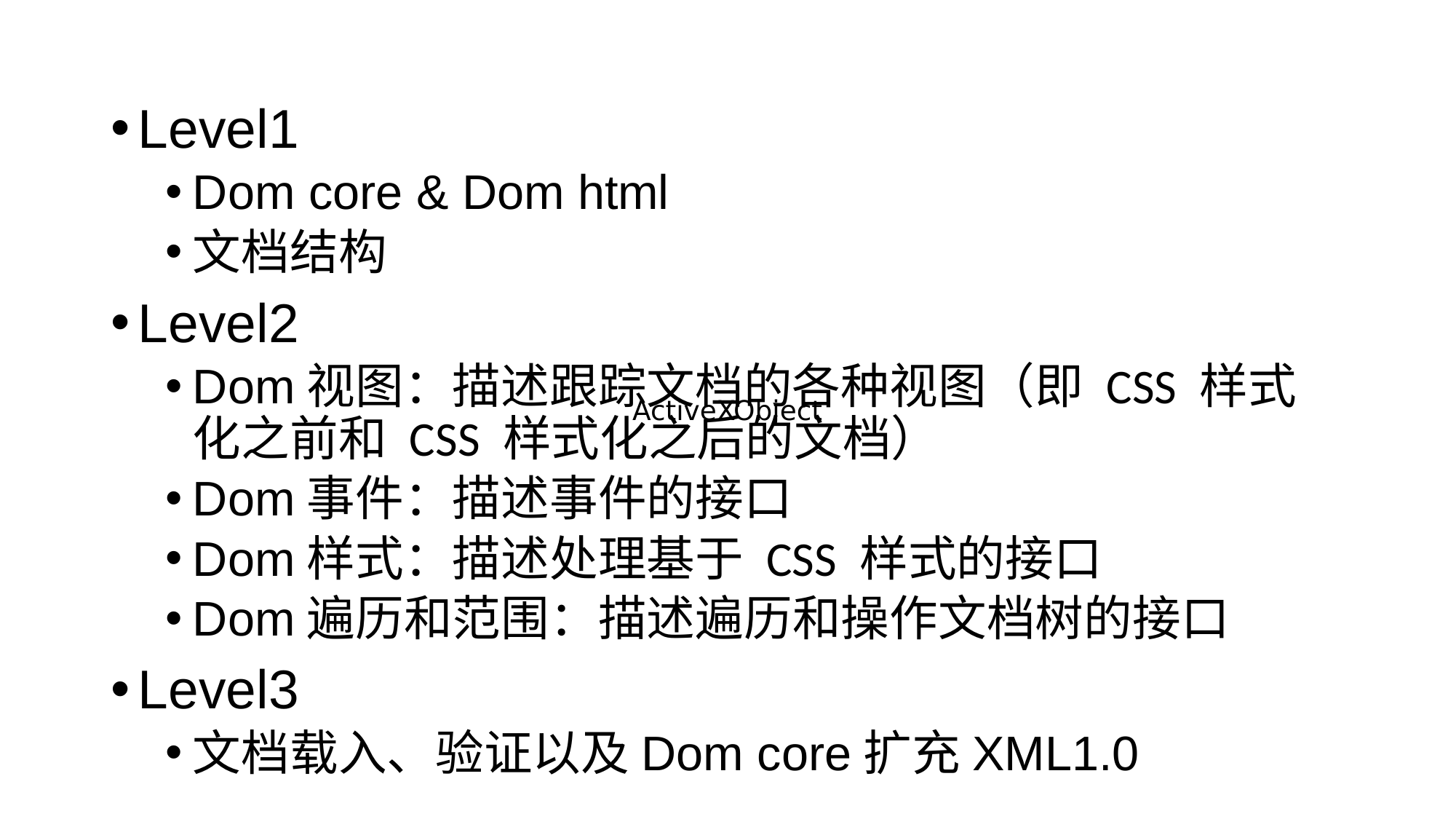

Level1
Dom core & Dom html
文档结构
Level2
Dom视图：描述跟踪文档的各种视图（即 CSS 样式化之前和 CSS 样式化之后的文档）
Dom事件：描述事件的接口
Dom样式：描述处理基于 CSS 样式的接口
Dom遍历和范围：描述遍历和操作文档树的接口
Level3
文档载入、验证以及Dom core扩充XML1.0
ActiveXObject